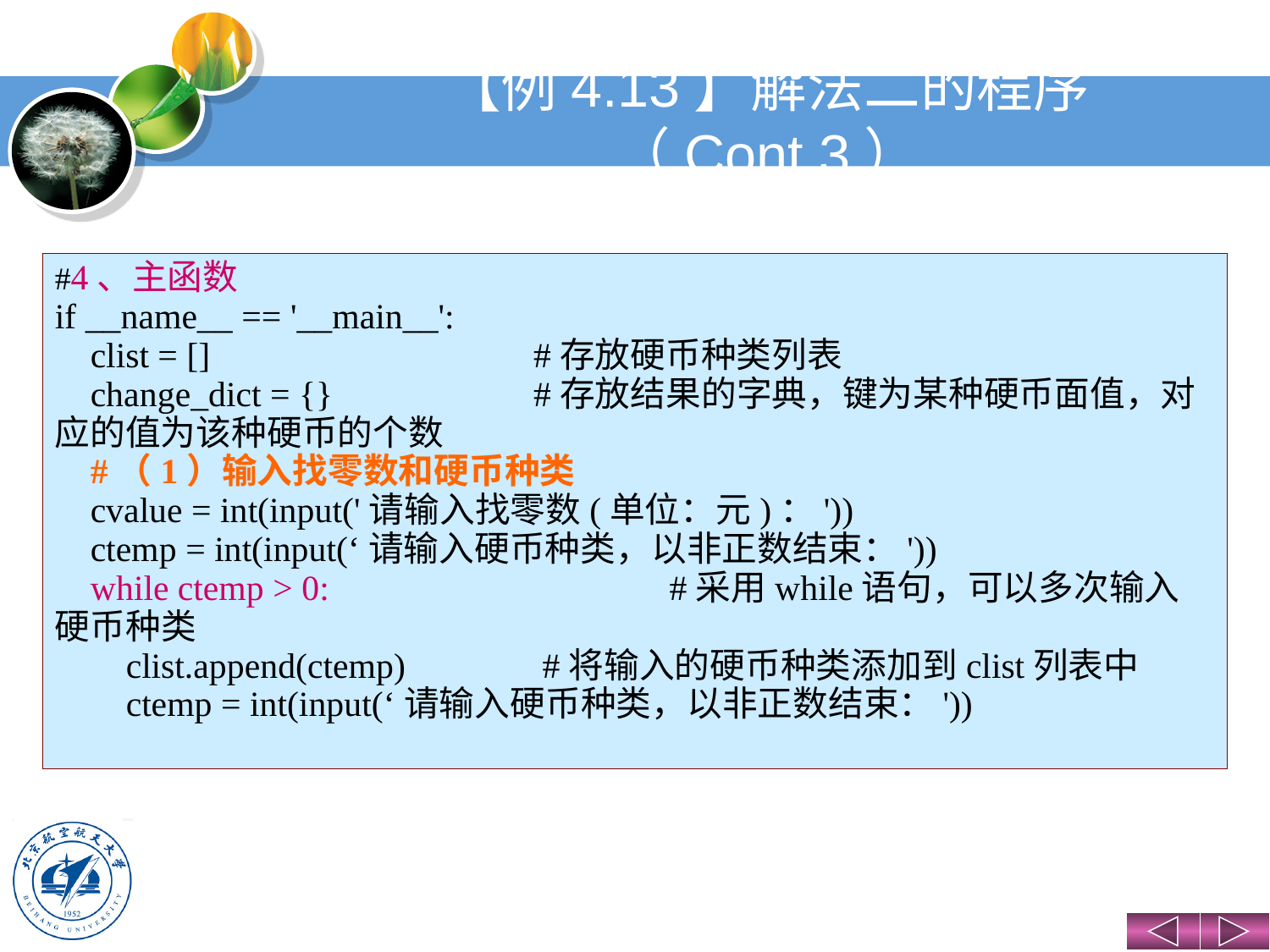

# 【例4.13】解法二的程序（Cont.3）
#4、主函数
if __name__ == '__main__':
    clist = []  	    	           #存放硬币种类列表
    change_dict = {}    	           #存放结果的字典，键为某种硬币面值，对应的值为该种硬币的个数
    #（1）输入找零数和硬币种类
    cvalue = int(input('请输入找零数(单位：元)：'))
    ctemp = int(input(‘请输入硬币种类，以非正数结束：'))
    while ctemp > 0:            	            #采用while语句，可以多次输入硬币种类
        clist.append(ctemp) 	            #将输入的硬币种类添加到clist列表中
        ctemp = int(input(‘请输入硬币种类，以非正数结束：'))

147